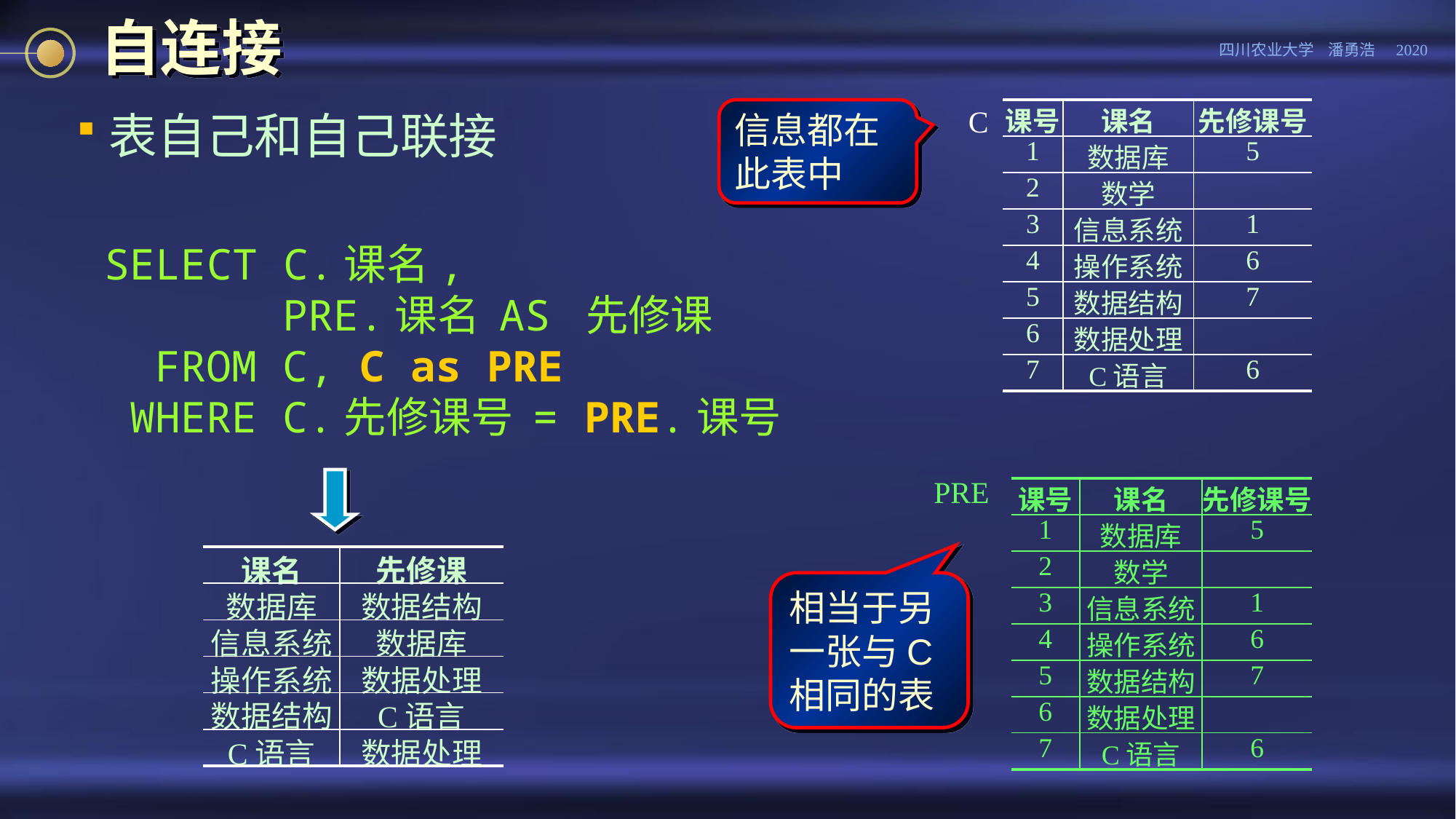

# 自连接
表自己和自己联接
信息都在此表中
| 课号 | 课名 | 先修课号 |
| --- | --- | --- |
| 1 | 数据库 | 5 |
| 2 | 数学 |  |
| 3 | 信息系统 | 1 |
| 4 | 操作系统 | 6 |
| 5 | 数据结构 | 7 |
| 6 | 数据处理 |  |
| 7 | C语言 | 6 |
C
SELECT C.课名,
       PRE.课名 AS 先修课
  FROM C, C as PRE
 WHERE C.先修课号 = PRE.课号
PRE
| 课号 | 课名 | 先修课号 |
| --- | --- | --- |
| 1 | 数据库 | 5 |
| 2 | 数学 |  |
| 3 | 信息系统 | 1 |
| 4 | 操作系统 | 6 |
| 5 | 数据结构 | 7 |
| 6 | 数据处理 |  |
| 7 | C语言 | 6 |

| 课名 | 先修课 |
| --- | --- |
| 数据库 | 数据结构 |
| 信息系统 | 数据库 |
| 操作系统 | 数据处理 |
| 数据结构 | C语言 |
| C语言 | 数据处理 |
相当于另一张与C相同的表